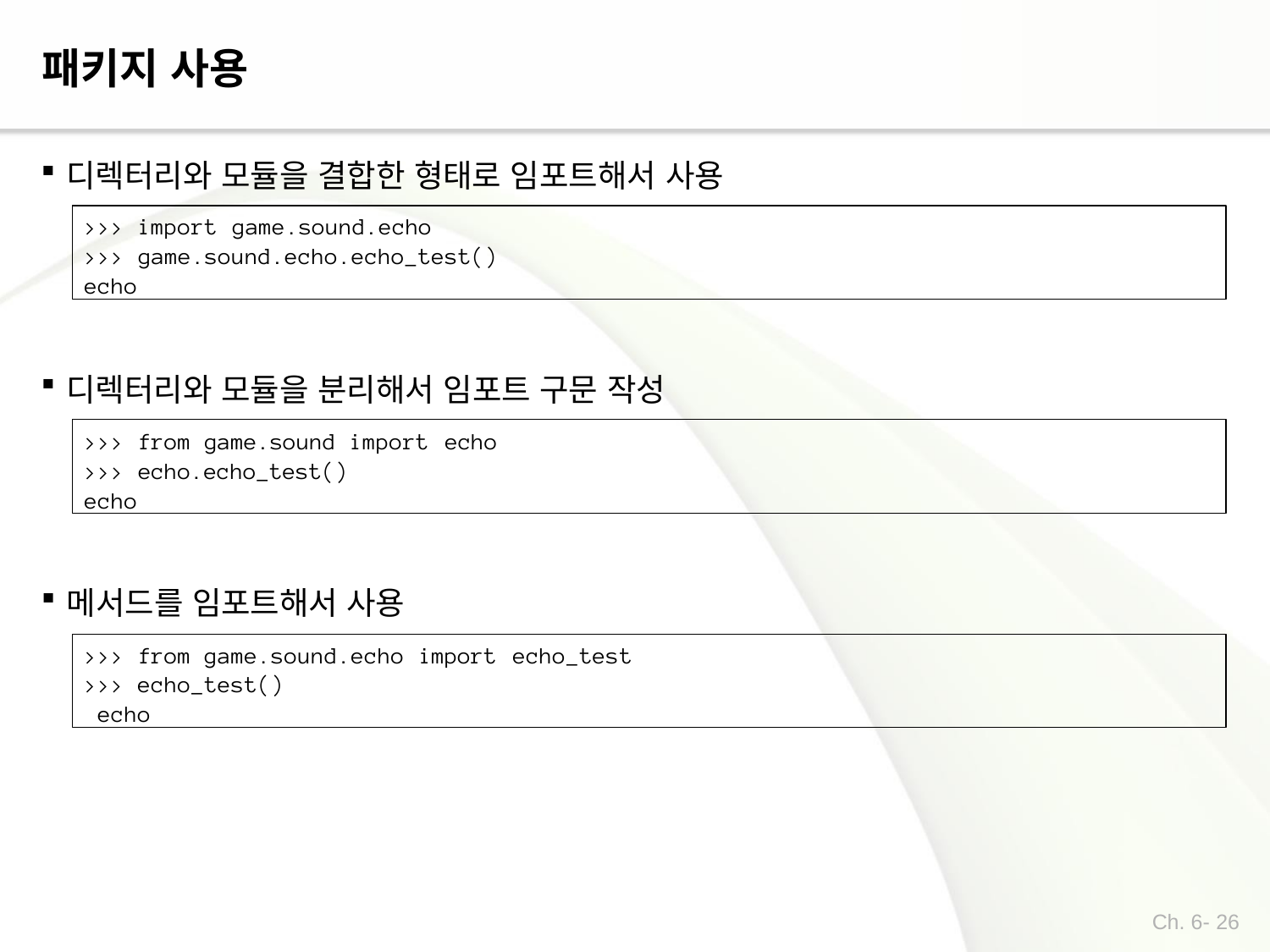

# 패키지 사용
디렉터리와 모듈을 결합한 형태로 임포트해서 사용
>>> import game.sound.echo
>>> game.sound.echo.echo_test()
echo
디렉터리와 모듈을 분리해서 임포트 구문 작성
>>> from game.sound import echo
>>> echo.echo_test()
echo
메서드를 임포트해서 사용
>>> from game.sound.echo import echo_test
>>> echo_test()  echo
Ch. 6- 26